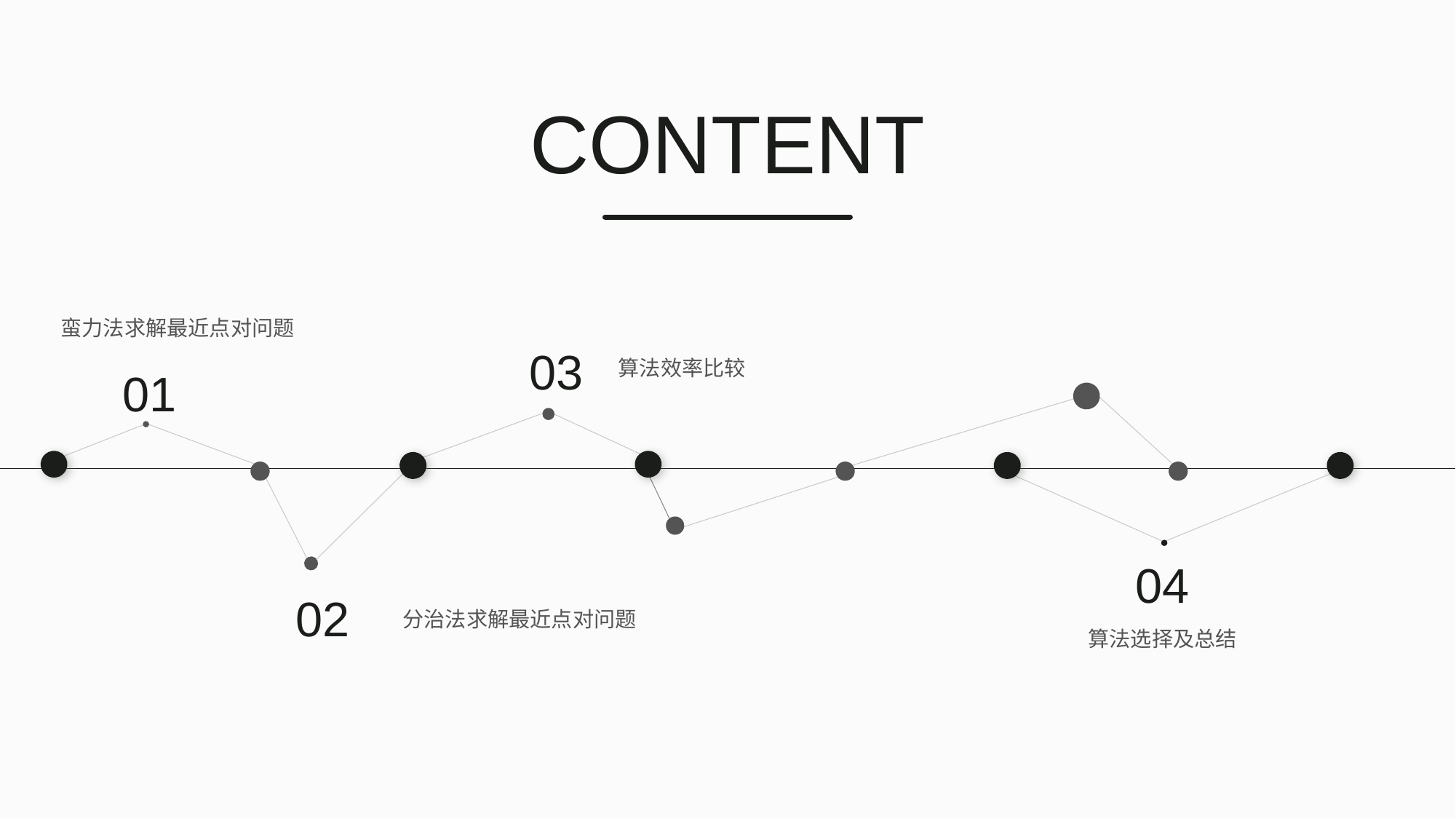

CONTENT
蛮力法求解最近点对问题
03
算法效率比较
01

04

02
分治法求解最近点对问题
算法选择及总结